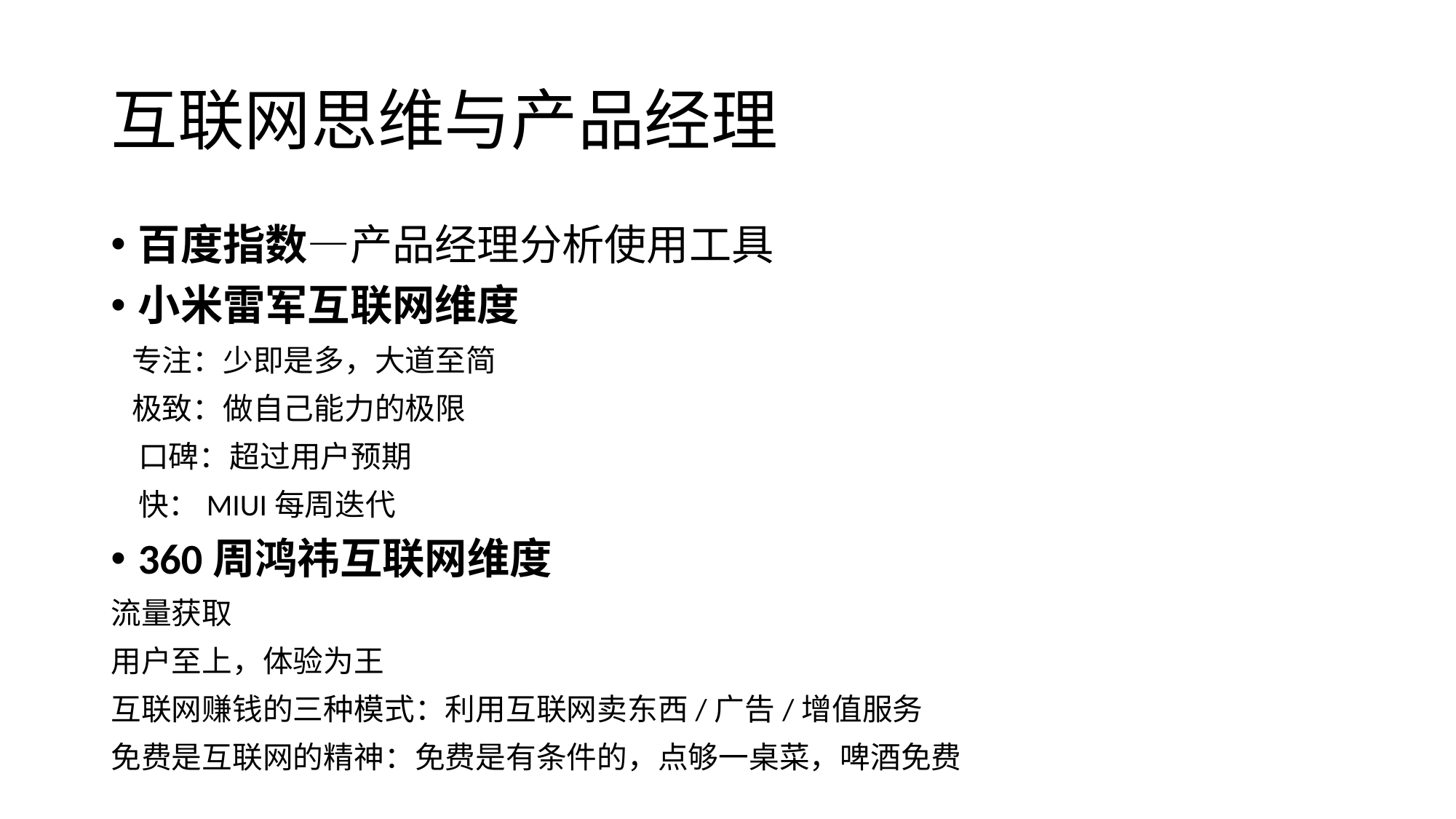

# 互联网思维与产品经理
百度指数—产品经理分析使用工具
小米雷军互联网维度
  专注：少即是多，大道至简
  极致：做自己能力的极限
   口碑：超过用户预期
   快：MIUI每周迭代
360周鸿祎互联网维度
流量获取
用户至上，体验为王
互联网赚钱的三种模式：利用互联网卖东西/广告/增值服务
免费是互联网的精神：免费是有条件的，点够一桌菜，啤酒免费